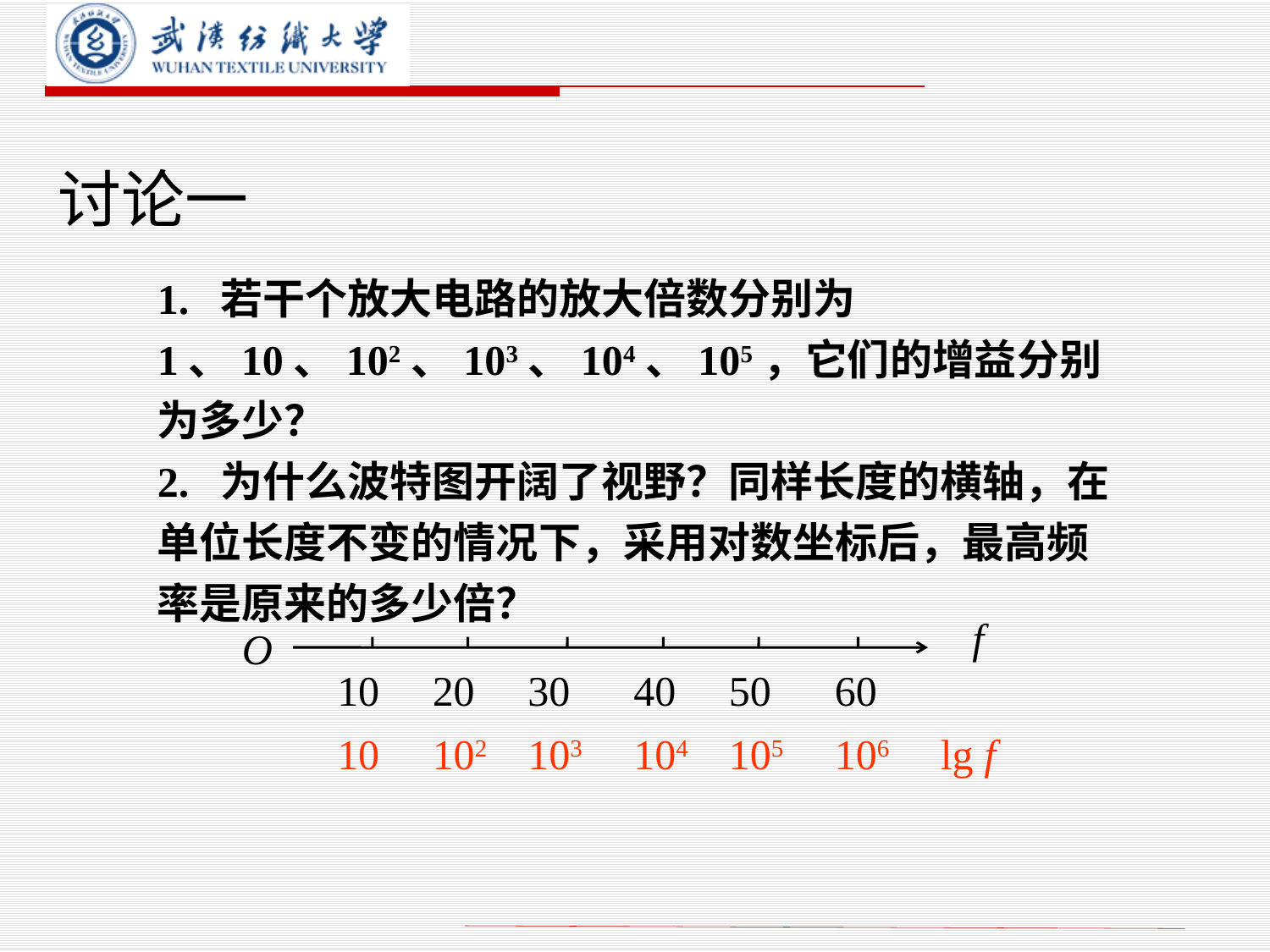

# 讨论一
1.  若干个放大电路的放大倍数分别为1、10、102、103、104、105，它们的增益分别为多少？
2.  为什么波特图开阔了视野？同样长度的横轴，在单位长度不变的情况下，采用对数坐标后，最高频率是原来的多少倍？
f
O

10
20
30
40
50
60
10
102
103
104
105
106
lg f